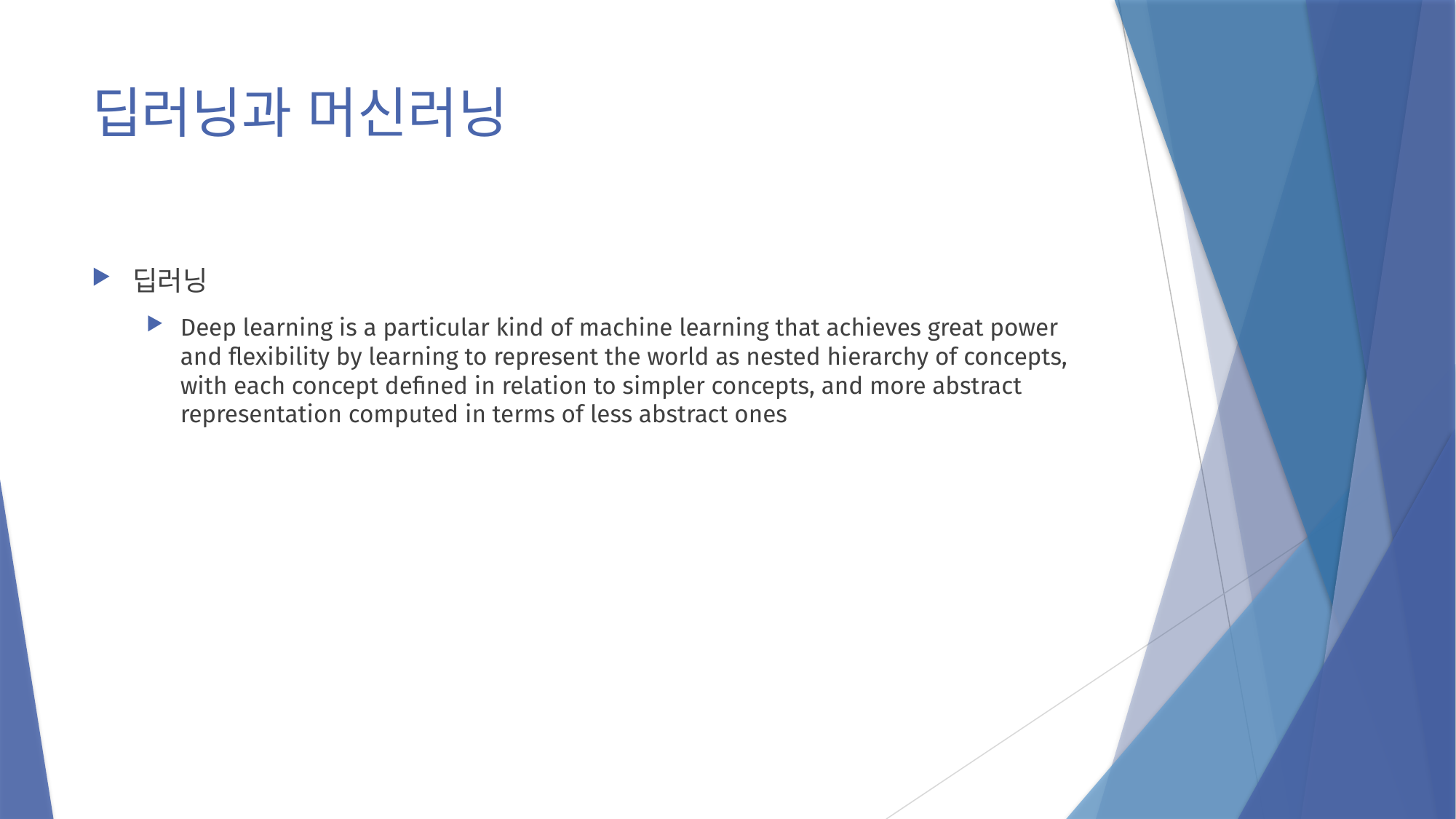

# 딥러닝과 머신러닝
딥러닝
Deep learning is a particular kind of machine learning that achieves great power and flexibility by learning to represent the world as nested hierarchy of concepts, with each concept defined in relation to simpler concepts, and more abstract representation computed in terms of less abstract ones